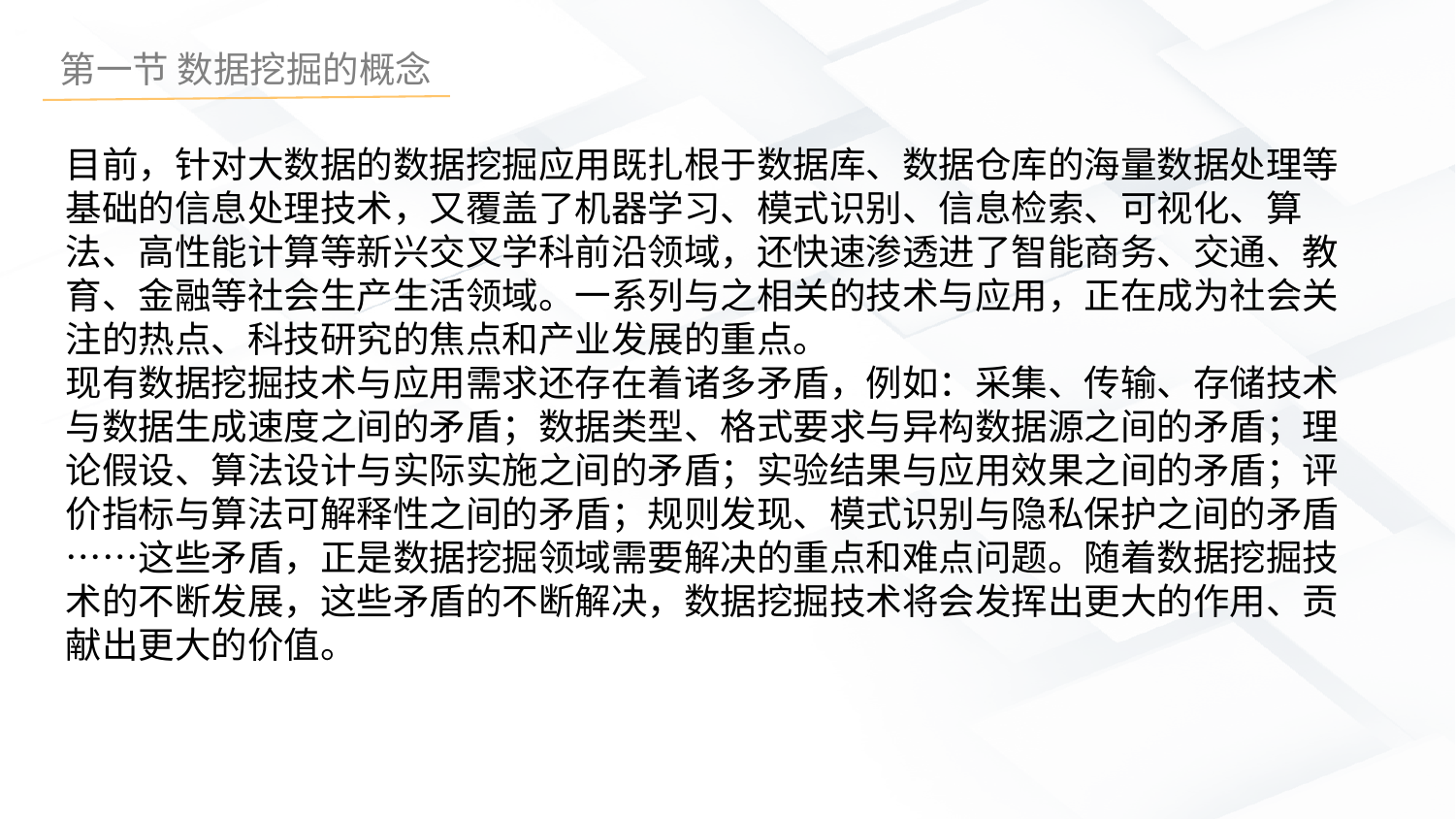

目前，针对大数据的数据挖掘应用既扎根于数据库、数据仓库的海量数据处理等基础的信息处理技术，又覆盖了机器学习、模式识别、信息检索、可视化、算法、高性能计算等新兴交叉学科前沿领域，还快速渗透进了智能商务、交通、教育、金融等社会生产生活领域。一系列与之相关的技术与应用，正在成为社会关注的热点、科技研究的焦点和产业发展的重点。
现有数据挖掘技术与应用需求还存在着诸多矛盾，例如：采集、传输、存储技术与数据生成速度之间的矛盾；数据类型、格式要求与异构数据源之间的矛盾；理论假设、算法设计与实际实施之间的矛盾；实验结果与应用效果之间的矛盾；评价指标与算法可解释性之间的矛盾；规则发现、模式识别与隐私保护之间的矛盾……这些矛盾，正是数据挖掘领域需要解决的重点和难点问题。随着数据挖掘技术的不断发展，这些矛盾的不断解决，数据挖掘技术将会发挥出更大的作用、贡献出更大的价值。